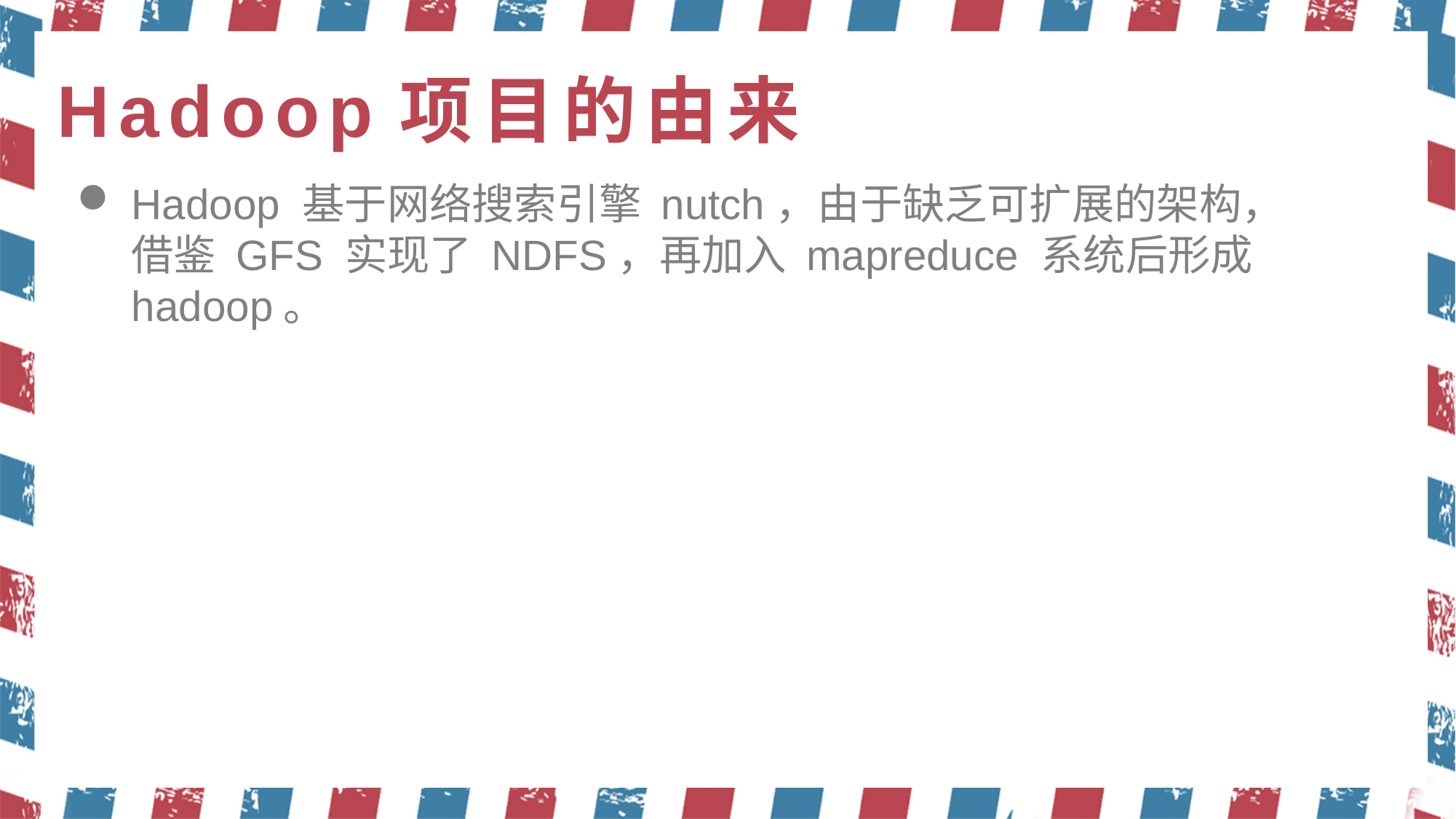

Hadoop项目的由来
Hadoop 基于网络搜索引擎 nutch，由于缺乏可扩展的架构，借鉴 GFS 实现了 NDFS，再加入 mapreduce 系统后形成 hadoop。